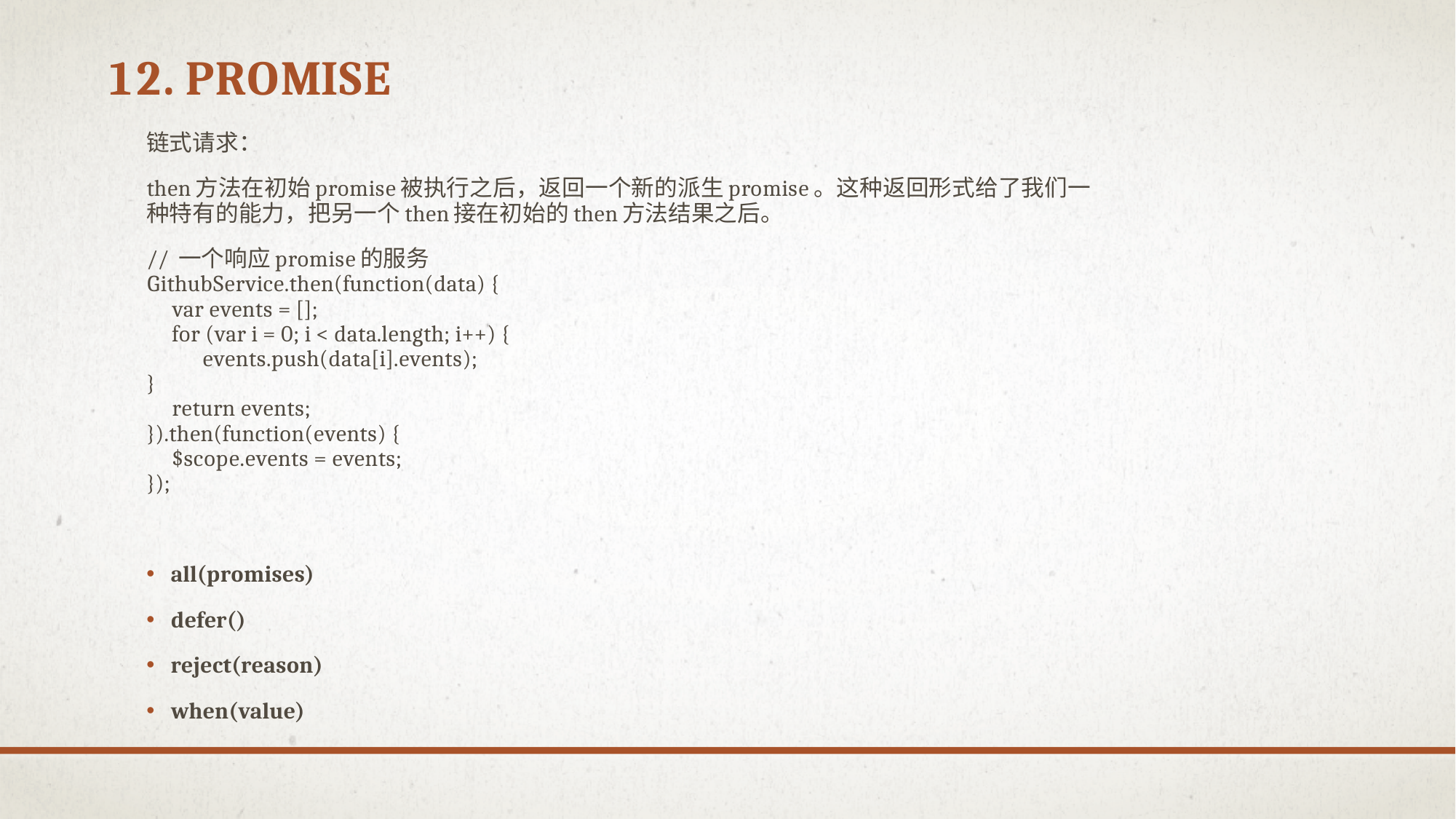

# 12. promise
链式请求：
then方法在初始promise被执行之后，返回一个新的派生promise。这种返回形式给了我们一
种特有的能力，把另一个then接在初始的then方法结果之后。
// 一个响应promise的服务
GithubService.then(function(data) {
     var events = [];
     for (var i = 0; i < data.length; i++) {
           events.push(data[i].events);
}
     return events;
}).then(function(events) {
     $scope.events = events;
});

all(promises)
defer()
reject(reason)
when(value)